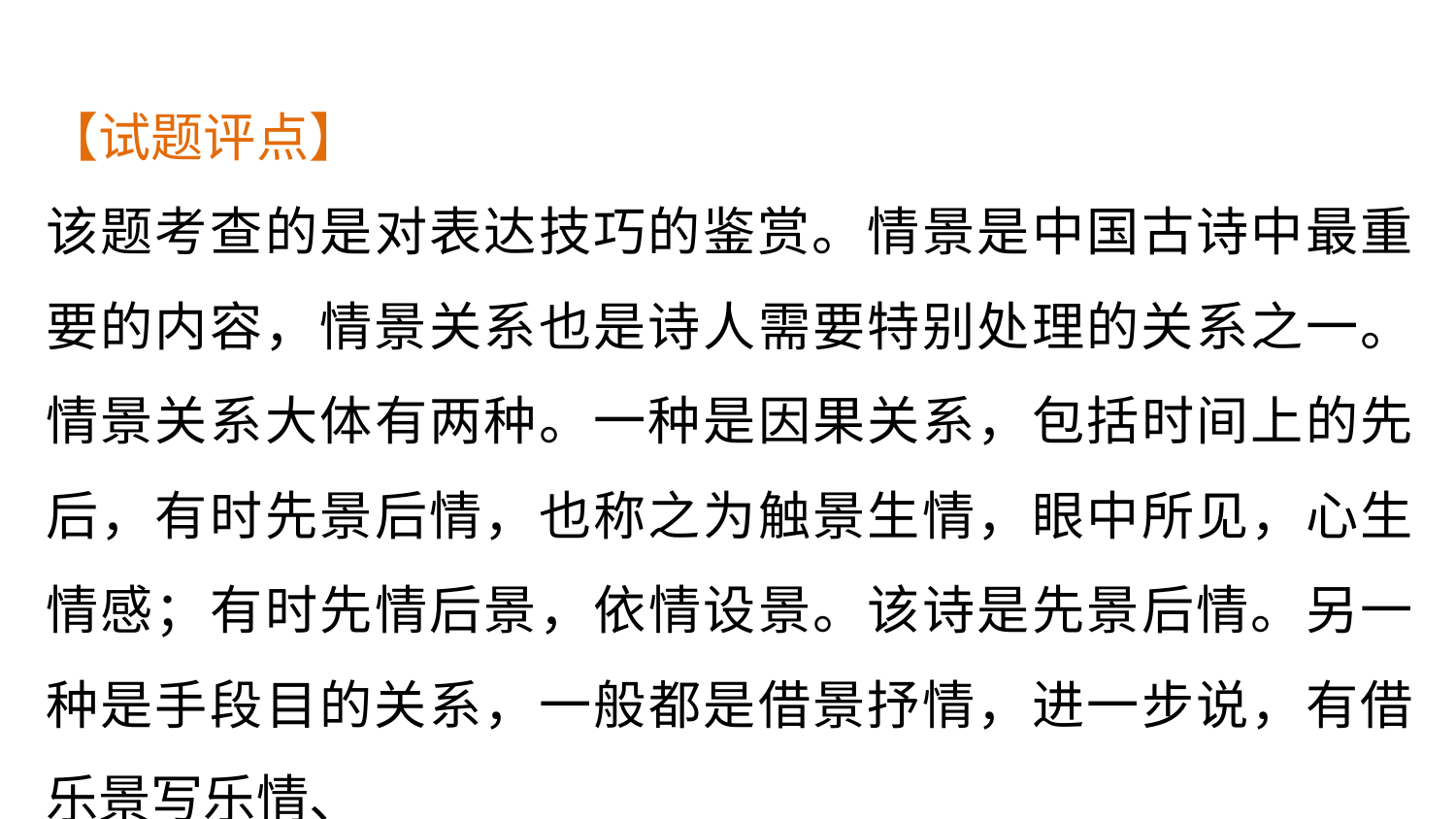

【试题评点】
该题考查的是对表达技巧的鉴赏。情景是中国古诗中最重要的内容，情景关系也是诗人需要特别处理的关系之一。情景关系大体有两种。一种是因果关系，包括时间上的先后，有时先景后情，也称之为触景生情，眼中所见，心生情感；有时先情后景，依情设景。该诗是先景后情。另一种是手段目的关系，一般都是借景抒情，进一步说，有借乐景写乐情、